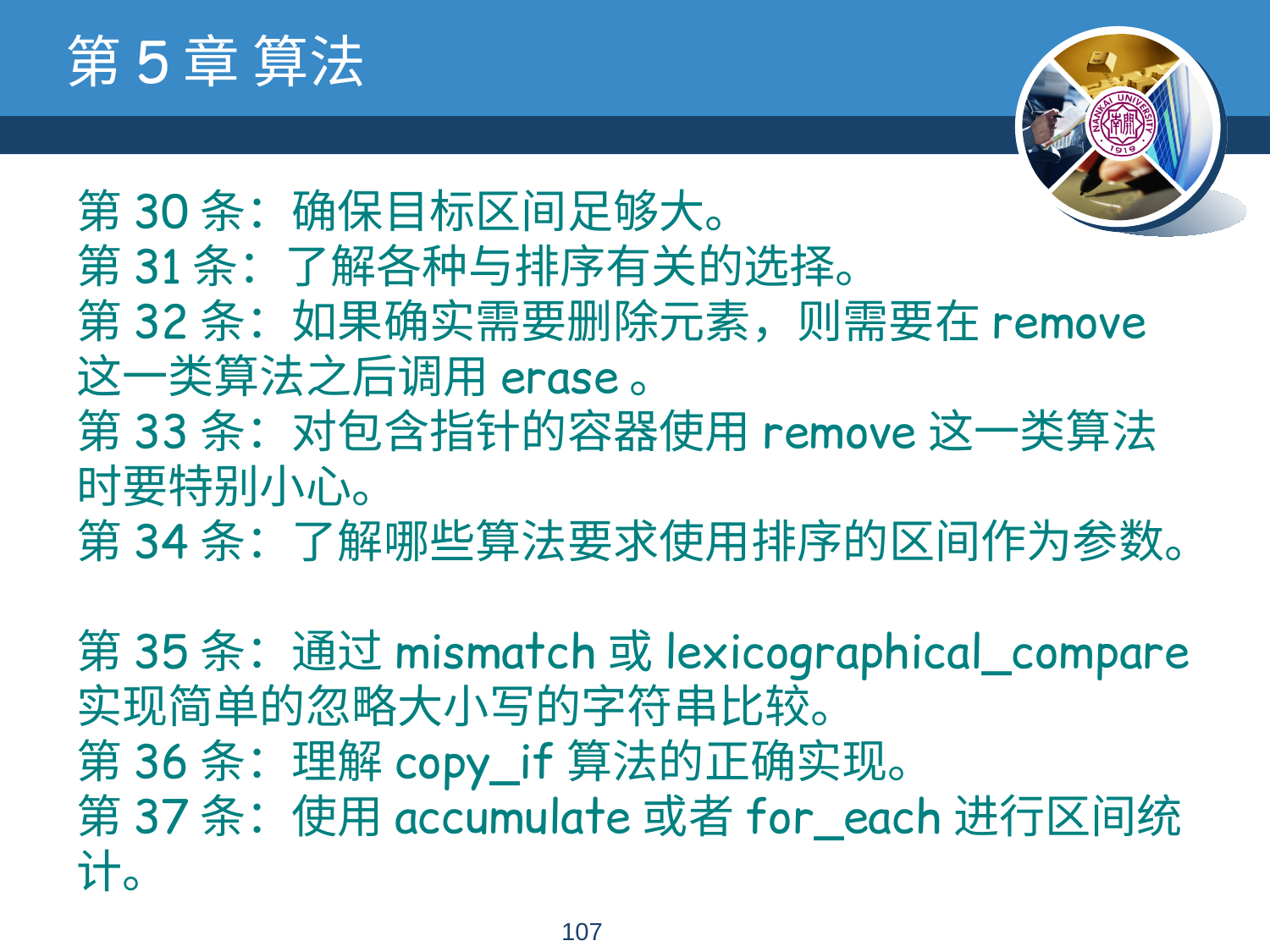

# 第5章 算法
第30条：确保目标区间足够大。
第31条：了解各种与排序有关的选择。
第32条：如果确实需要删除元素，则需要在remove这一类算法之后调用erase。
第33条：对包含指针的容器使用remove这一类算法时要特别小心。
第34条：了解哪些算法要求使用排序的区间作为参数。
第35条：通过mismatch或lexicographical_compare实现简单的忽略大小写的字符串比较。
第36条：理解copy_if算法的正确实现。
第37条：使用accumulate或者for_each进行区间统计。
107